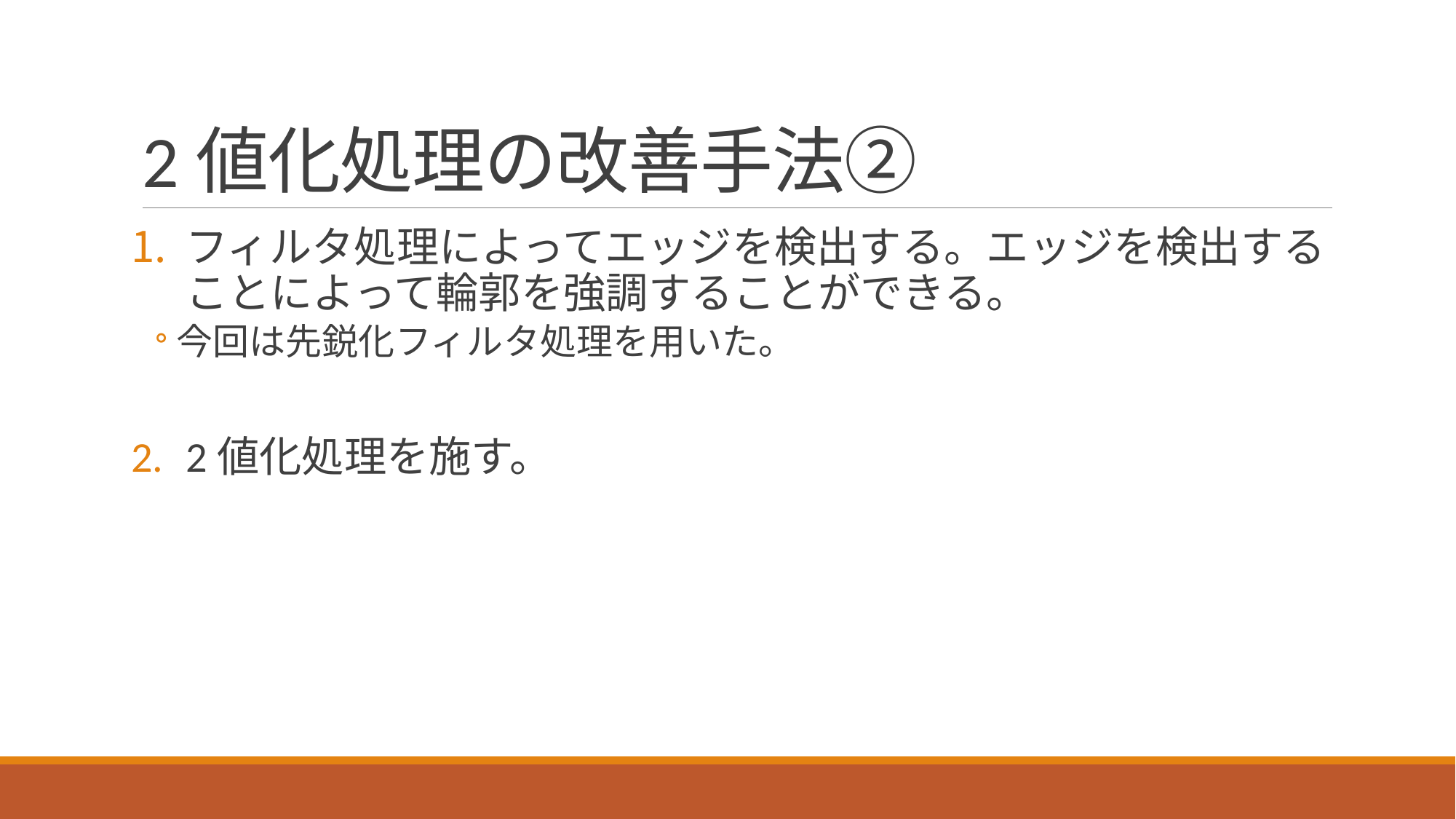

# 2値化処理の改善手法②
フィルタ処理によってエッジを検出する。エッジを検出することによって輪郭を強調することができる。
今回は先鋭化フィルタ処理を用いた。

2値化処理を施す。